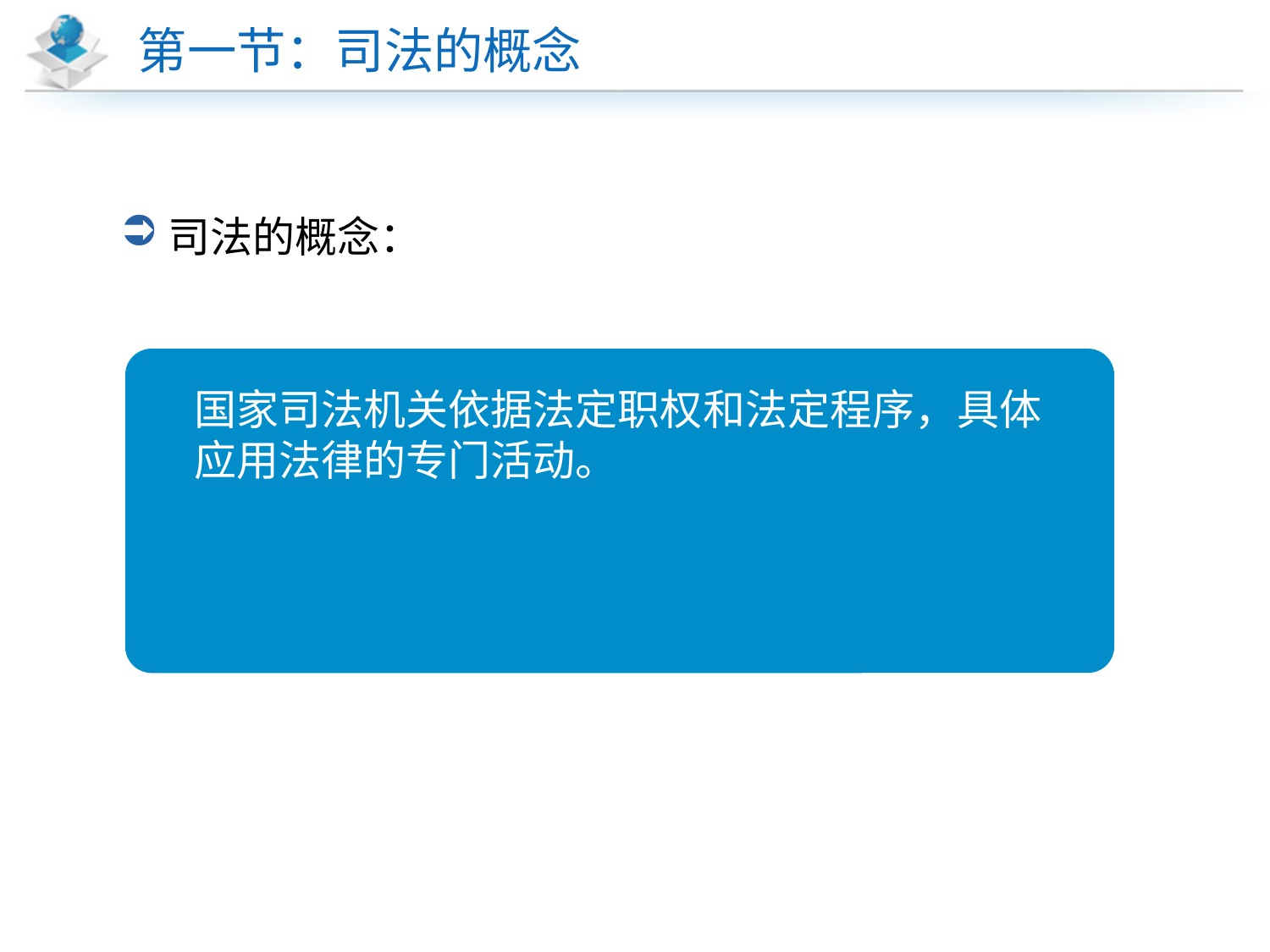

# 第一节：司法的概念
司法的概念：

国家司法机关依据法定职权和法定程序，具体应用法律的专门活动。